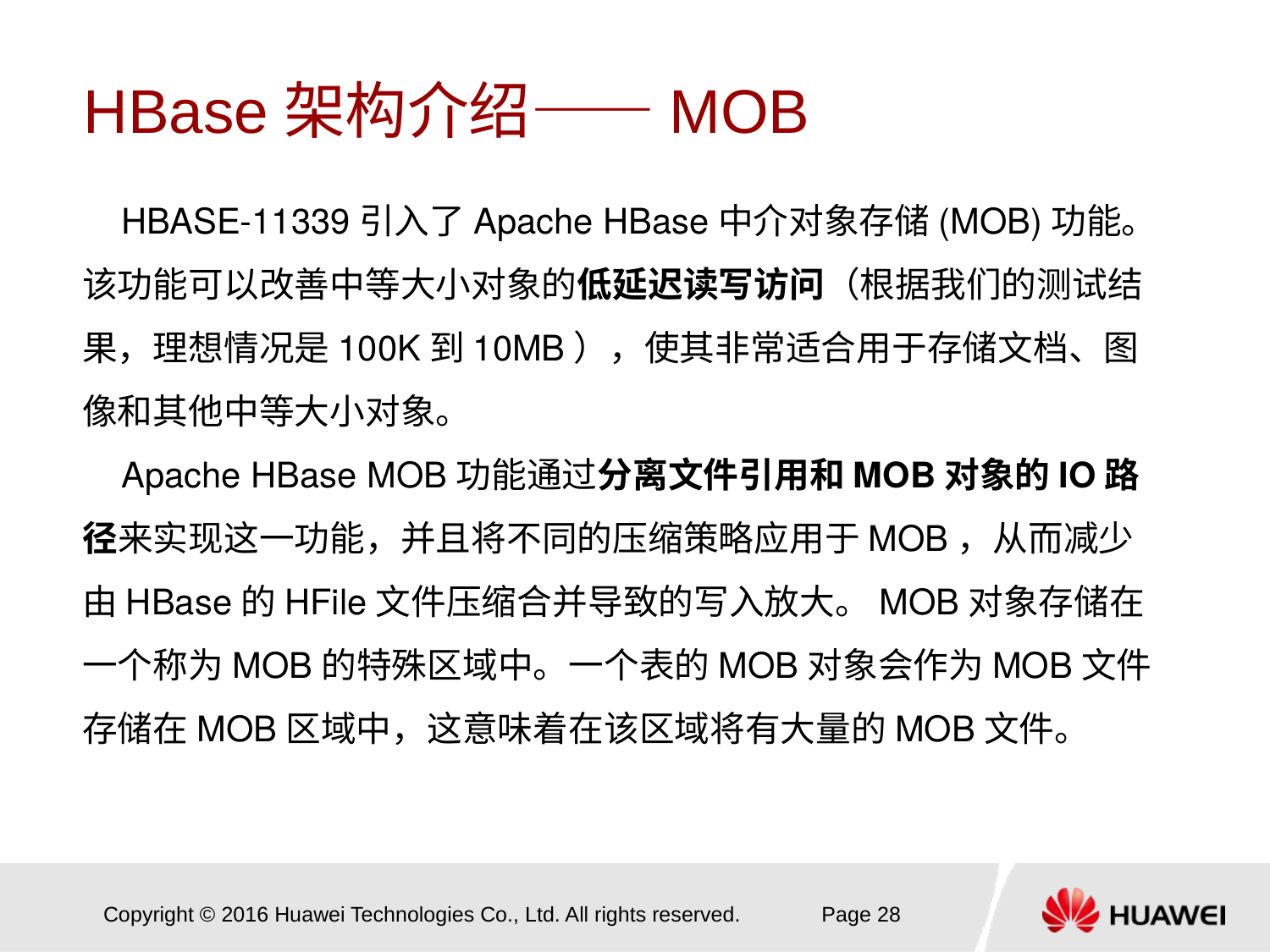

# HBase架构介绍——MOB
    HBASE-11339引入了Apache HBase中介对象存储(MOB)功能。该功能可以改善中等大小对象的低延迟读写访问（根据我们的测试结果，理想情况是100K到10MB），使其非常适合用于存储文档、图像和其他中等大小对象。
    Apache HBase MOB功能通过分离文件引用和MOB对象的IO路径来实现这一功能，并且将不同的压缩策略应用于MOB，从而减少由HBase的HFile文件压缩合并导致的写入放大。MOB对象存储在一个称为MOB的特殊区域中。一个表的MOB对象会作为MOB文件存储在MOB区域中，这意味着在该区域将有大量的MOB文件。